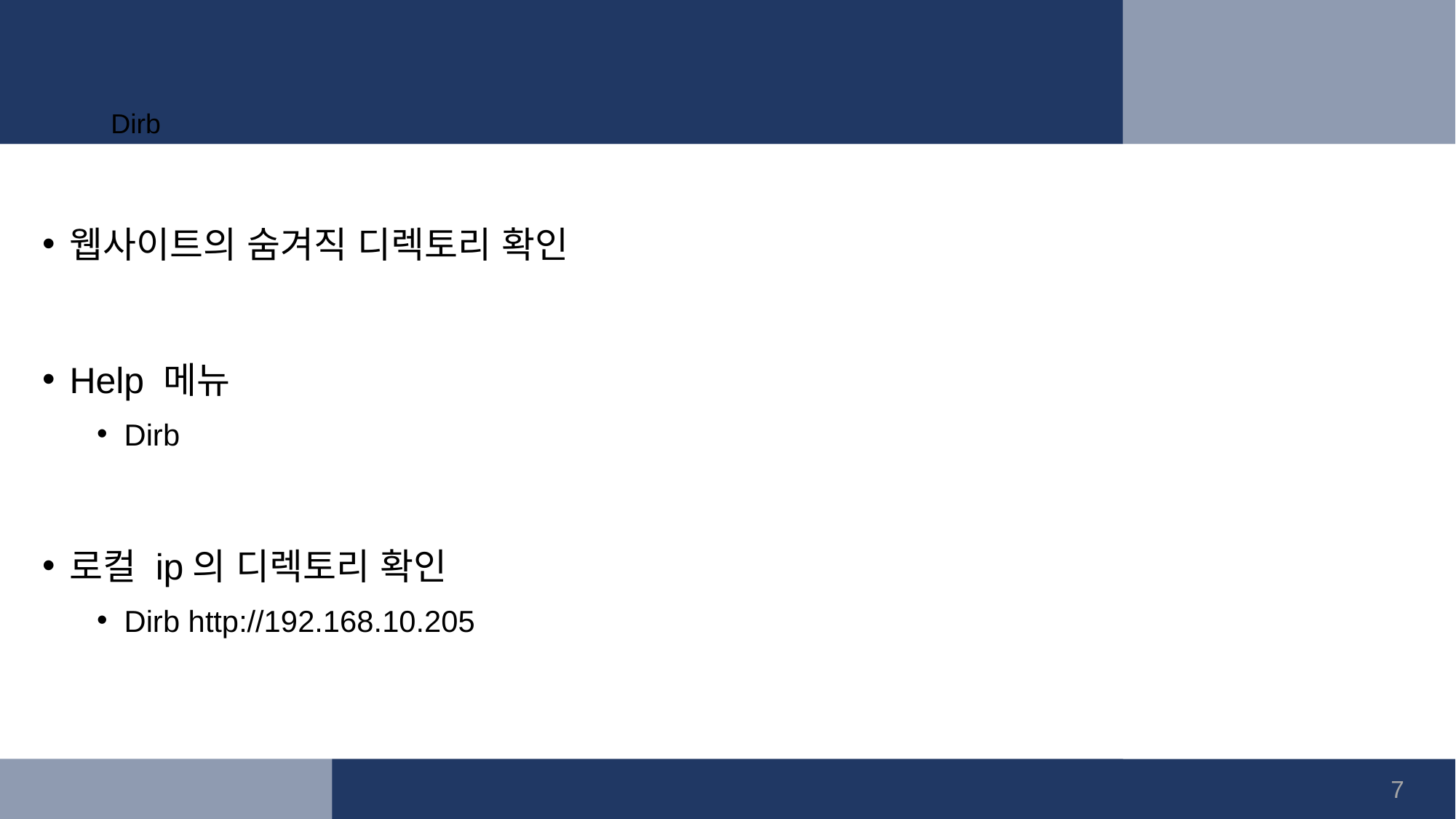

# Dirb
웹사이트의 숨겨직 디렉토리 확인

Help 메뉴
Dirb

로컬 ip의 디렉토리 확인
Dirb http://192.168.10.205
7